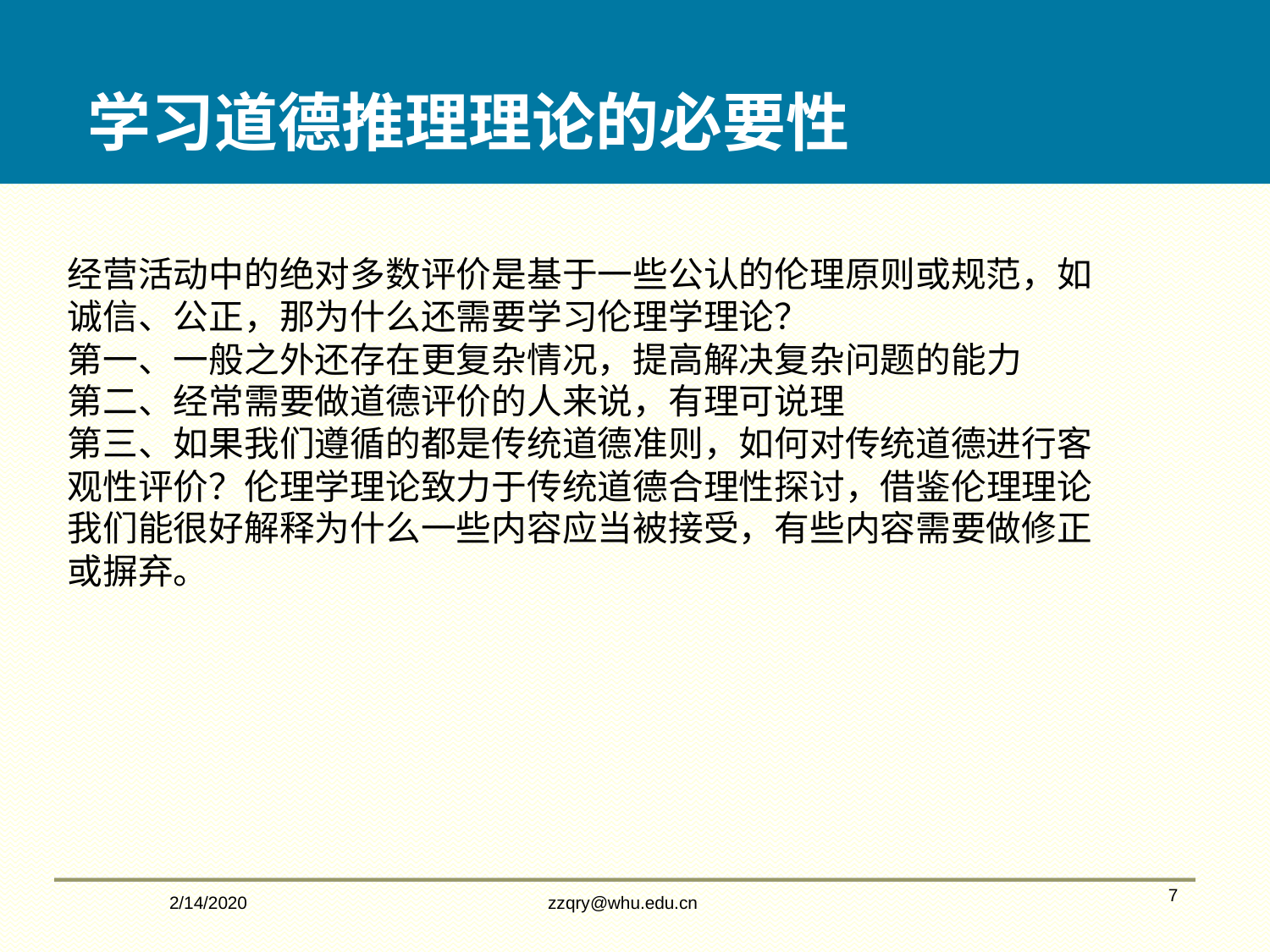

学习道德推理理论的必要性
经营活动中的绝对多数评价是基于一些公认的伦理原则或规范，如诚信、公正，那为什么还需要学习伦理学理论？
第一、一般之外还存在更复杂情况，提高解决复杂问题的能力
第二、经常需要做道德评价的人来说，有理可说理
第三、如果我们遵循的都是传统道德准则，如何对传统道德进行客观性评价？伦理学理论致力于传统道德合理性探讨，借鉴伦理理论我们能很好解释为什么一些内容应当被接受，有些内容需要做修正或摒弃。
2/14/2020
zzqry@whu.edu.cn
7